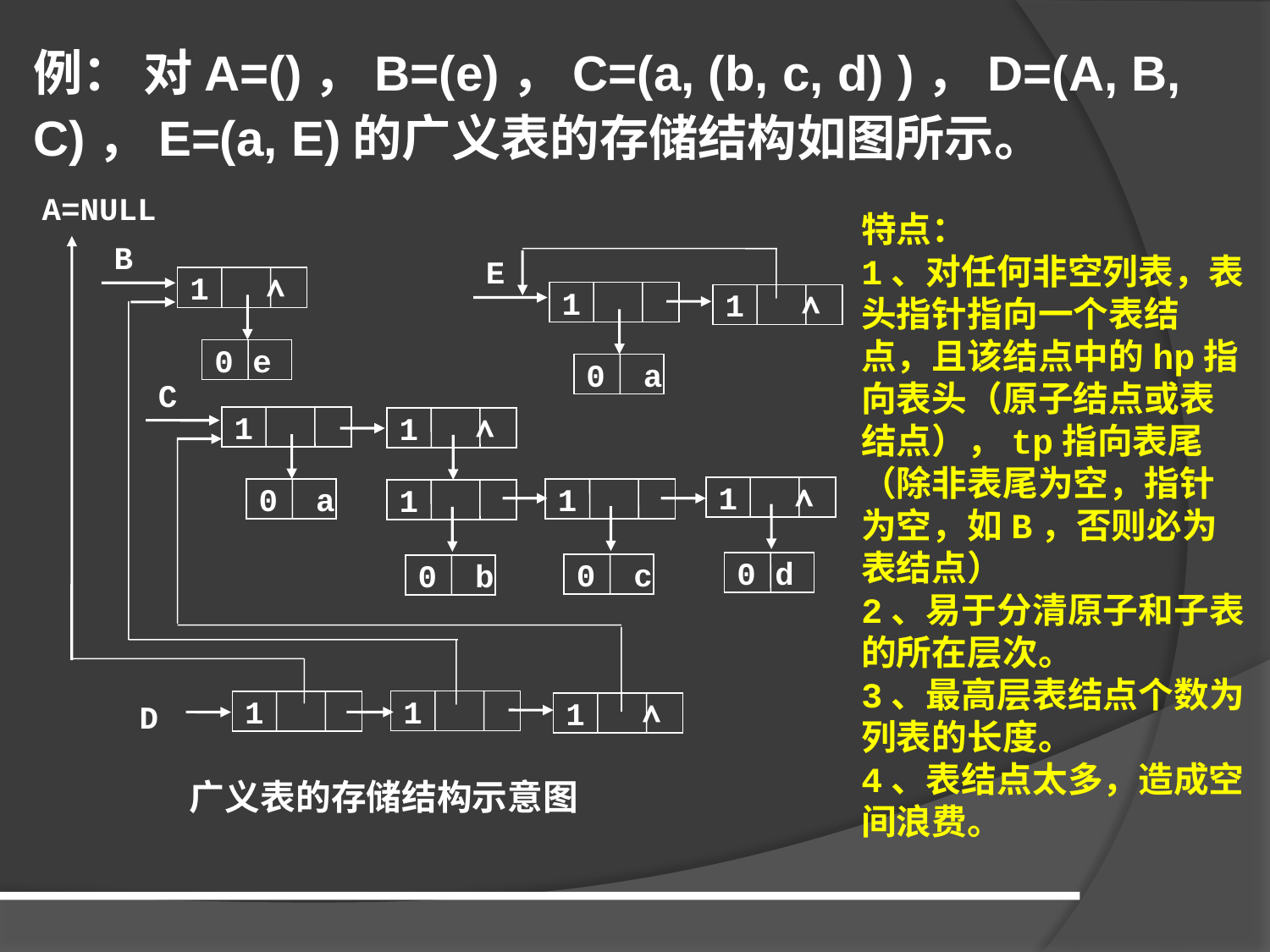

例： 对A=()，B=(e)，C=(a, (b, c, d) )，D=(A, B, C)，E=(a, E)的广义表的存储结构如图所示。
A=NULL
B

1   ∧

0 e

E

1

0  a

1   ∧

C

1

1   ∧

1   ∧

0 d

0  a

1

0  c

1

0  b

1

D
1

1   ∧

广义表的存储结构示意图
特点：
1、对任何非空列表，表头指针指向一个表结点，且该结点中的hp指向表头（原子结点或表结点），tp指向表尾（除非表尾为空，指针为空，如B，否则必为表结点）
2、易于分清原子和子表的所在层次。
3、最高层表结点个数为列表的长度。
4、表结点太多，造成空间浪费。